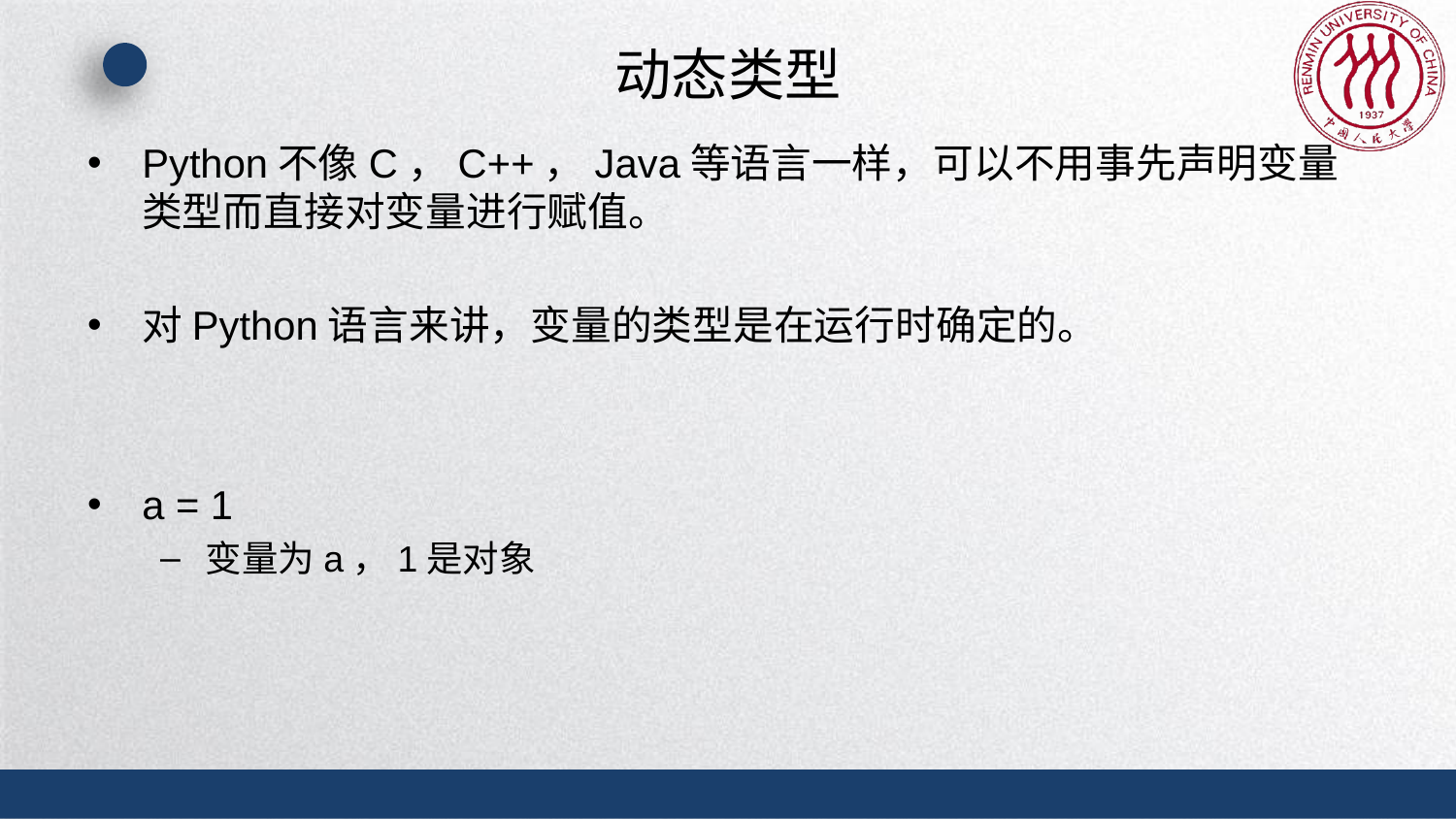

# 动态类型
Python不像C，C++，Java等语言一样，可以不用事先声明变量类型而直接对变量进行赋值。

对Python语言来讲，变量的类型是在运行时确定的。

a = 1
变量为a，1是对象